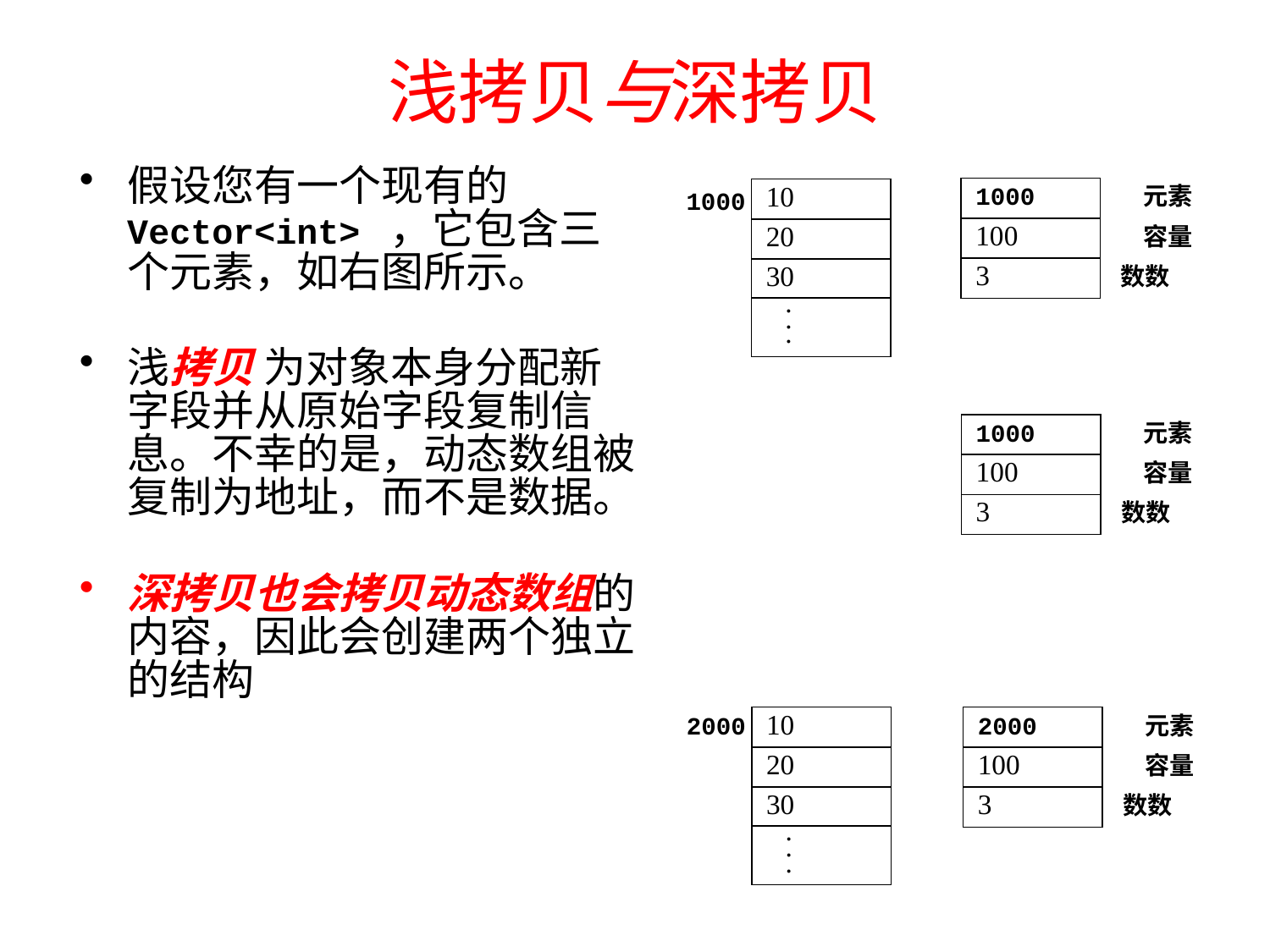

# 浅拷贝与深拷贝
假设您有一个现有的Vector<int> ，它包含三个元素，如右图所示。
浅拷贝 为对象本身分配新字段并从原始字段复制信息。不幸的是，动态数组被复制为地址，而不是数据。
深拷贝也会拷贝动态数组的内容，因此会创建两个独立的结构
10
1000
元素

1000
100
20
容量

3
30
数数

.
.

.
1000
元素

100
容量

3
数数

10
2000
元素
2000

20
100
容量

30
3
数数

.
.

.